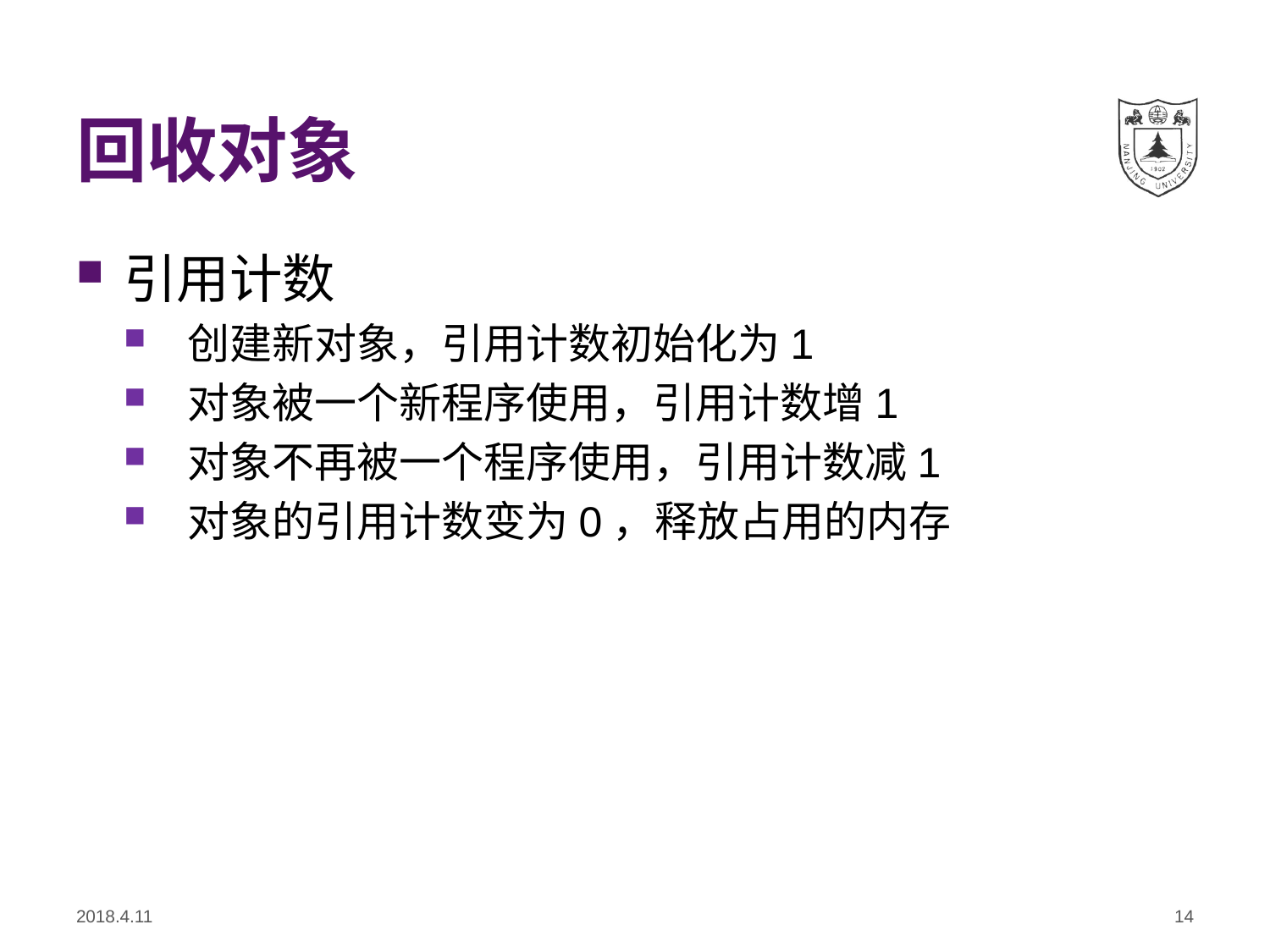

# 回收对象
引用计数
创建新对象，引用计数初始化为1
对象被一个新程序使用，引用计数增1
对象不再被一个程序使用，引用计数减1
对象的引用计数变为0，释放占用的内存
2018.4.11

14